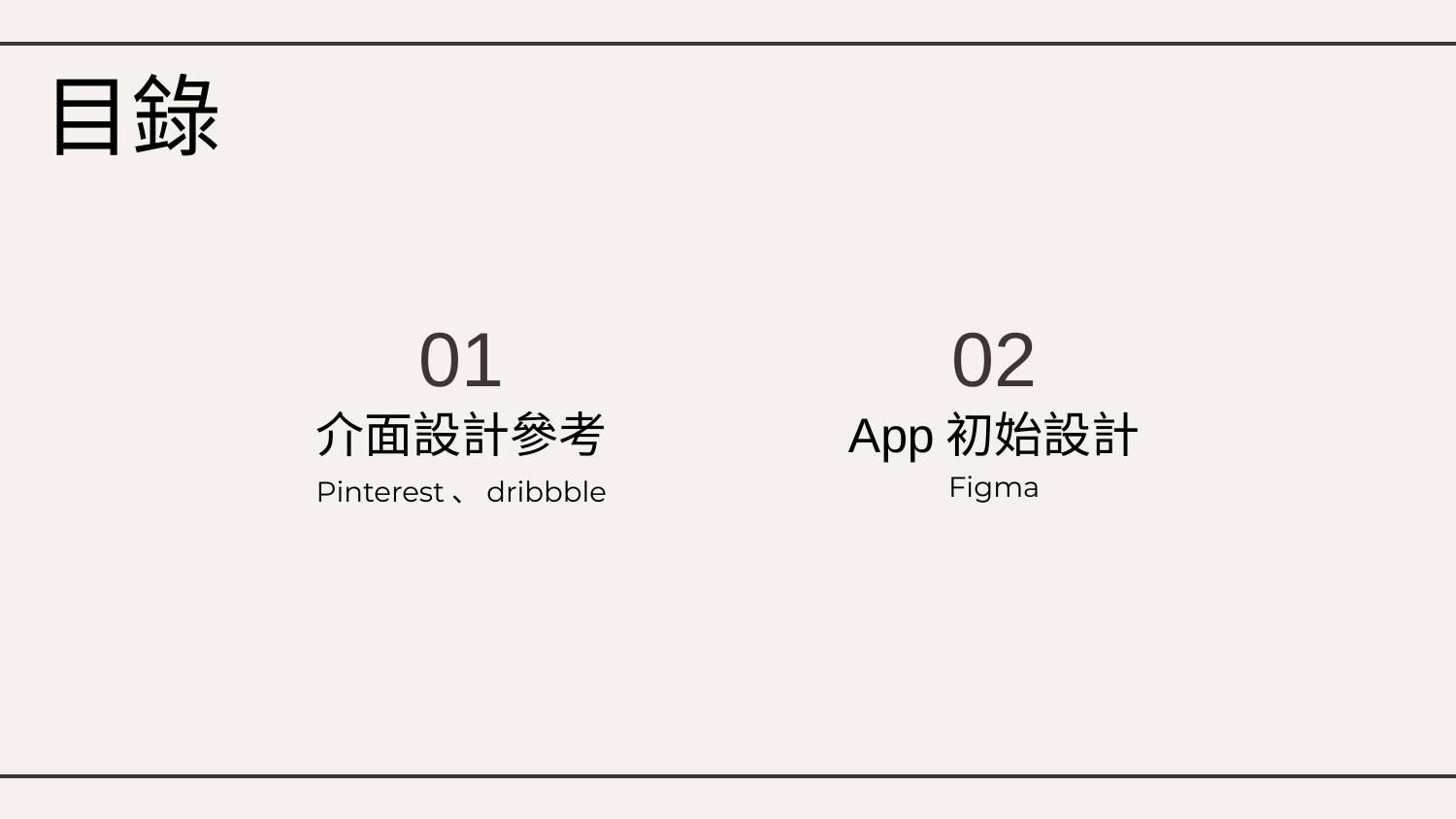

# 目錄
01
02
介面設計參考
App初始設計
Figma

Pinterest、dribbble